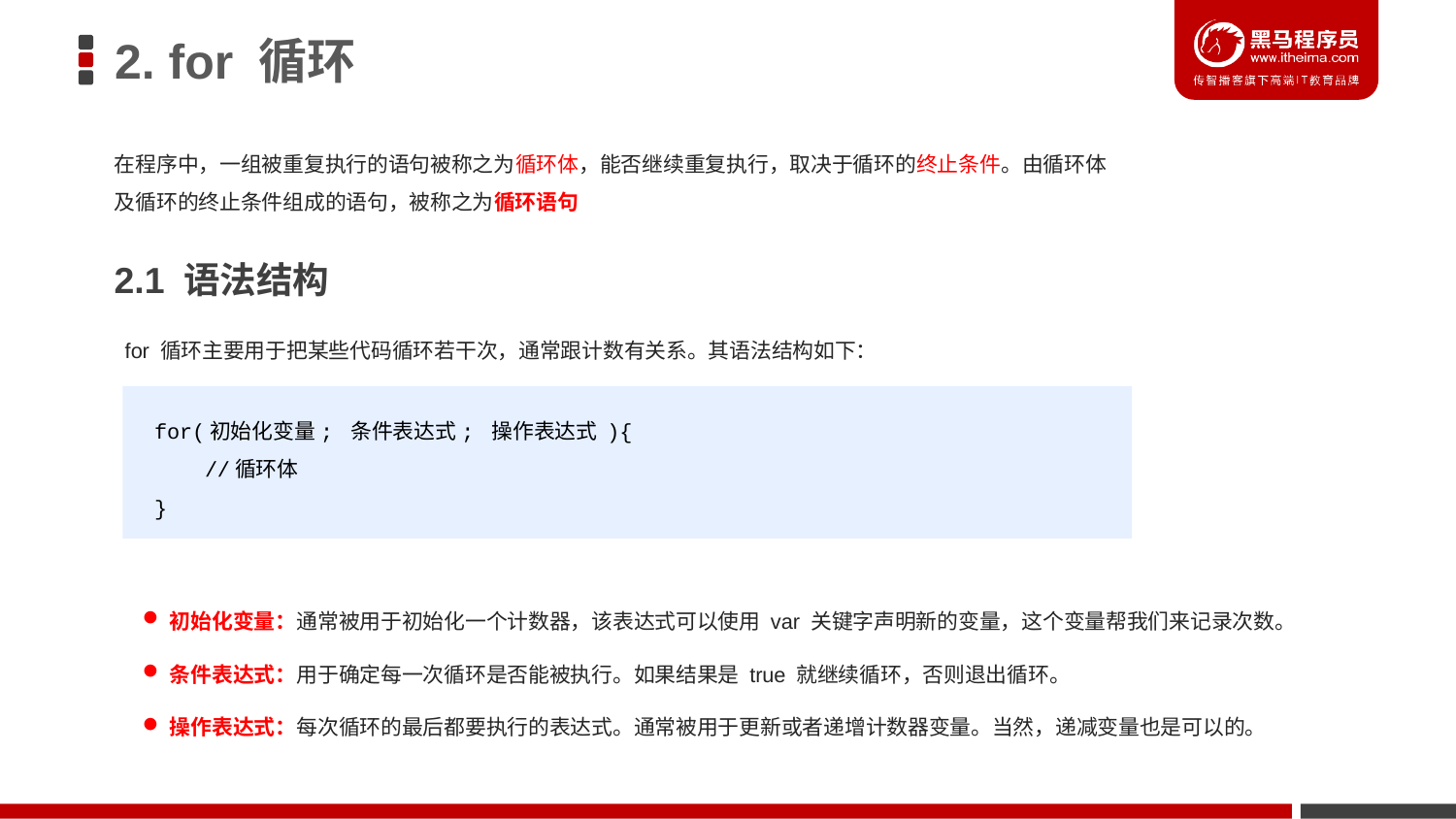

# 2. for 循环
在程序中，一组被重复执行的语句被称之为循环体，能否继续重复执行，取决于循环的终止条件。由循环体及循环的终止条件组成的语句，被称之为循环语句

2.1 语法结构
for 循环主要用于把某些代码循环若干次，通常跟计数有关系。其语法结构如下：
for(初始化变量; 条件表达式; 操作表达式 ){
    //循环体
}
初始化变量：通常被用于初始化一个计数器，该表达式可以使用 var 关键字声明新的变量，这个变量帮我们来记录次数。
条件表达式：用于确定每一次循环是否能被执行。如果结果是 true 就继续循环，否则退出循环。
操作表达式：每次循环的最后都要执行的表达式。通常被用于更新或者递增计数器变量。当然，递减变量也是可以的。